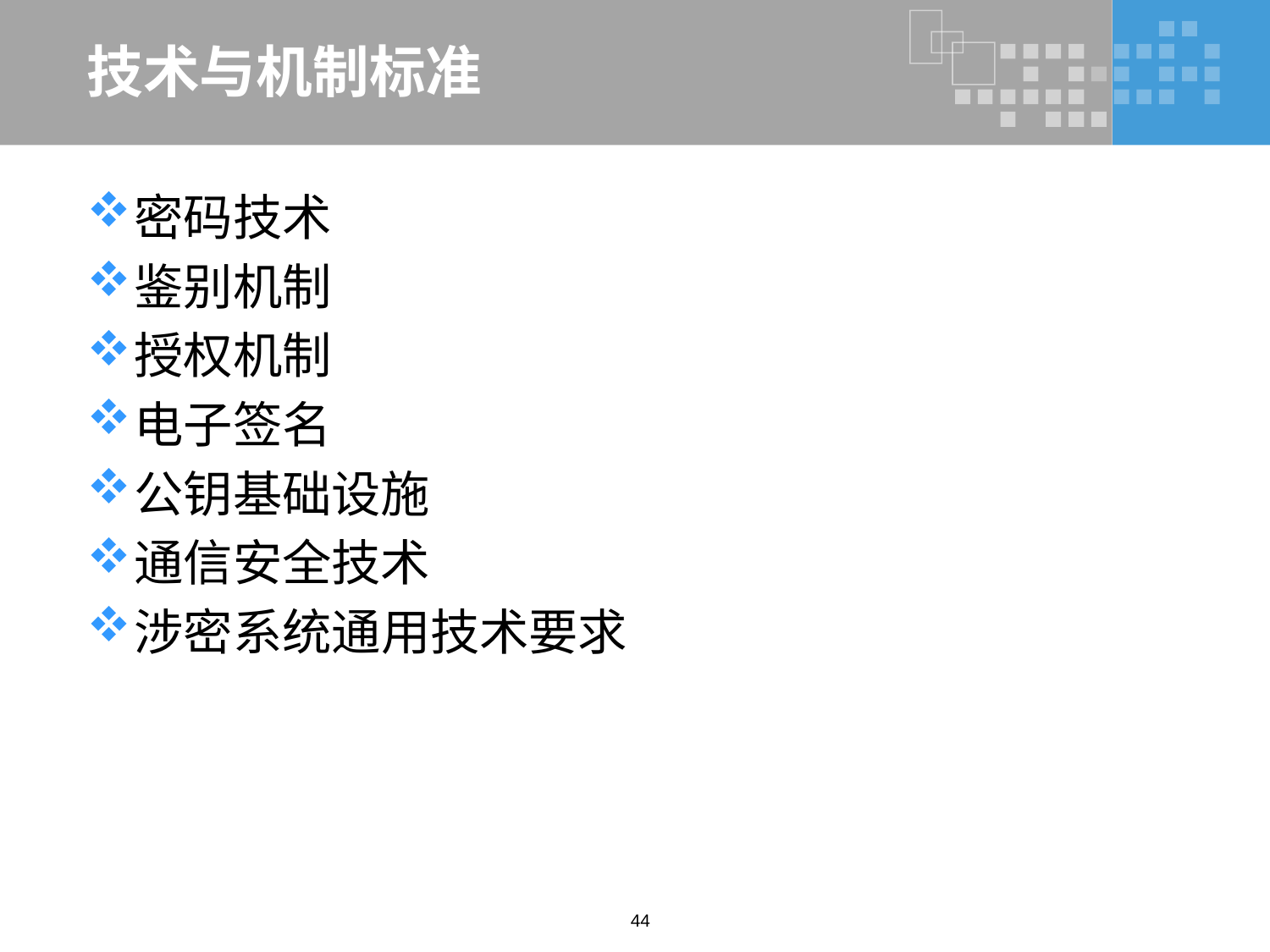

# 技术与机制标准
密码技术
鉴别机制
授权机制
电子签名
公钥基础设施
通信安全技术
涉密系统通用技术要求

44